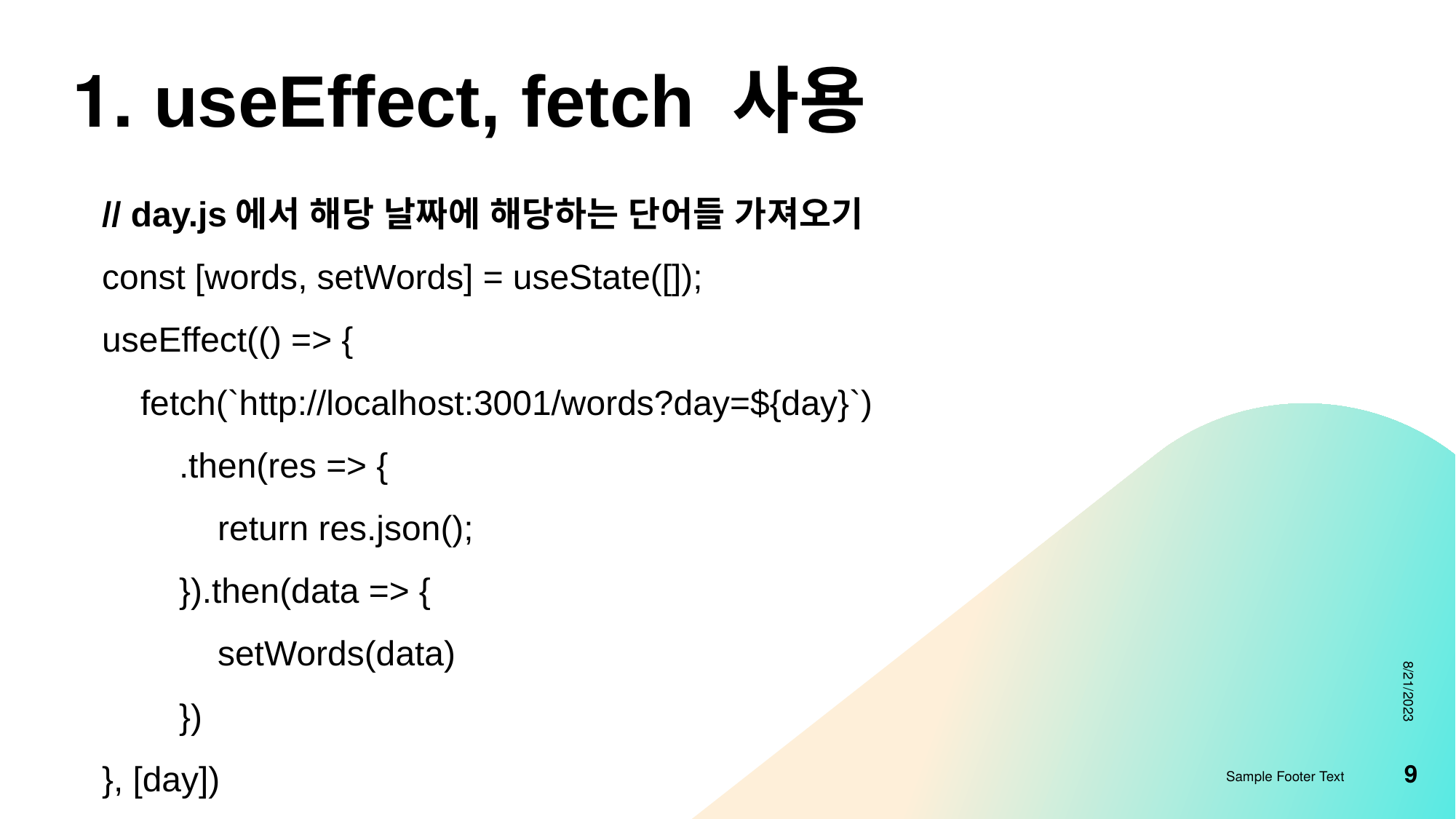

# 1. useEffect, fetch 사용
// day.js에서 해당 날짜에 해당하는 단어들 가져오기
const [words, setWords] = useState([]);
useEffect(() => {
    fetch(`http://localhost:3001/words?day=${day}`)
        .then(res => {
            return res.json();
        }).then(data => {
            setWords(data)
        })
}, [day])
8/21/2023
Sample Footer Text
9